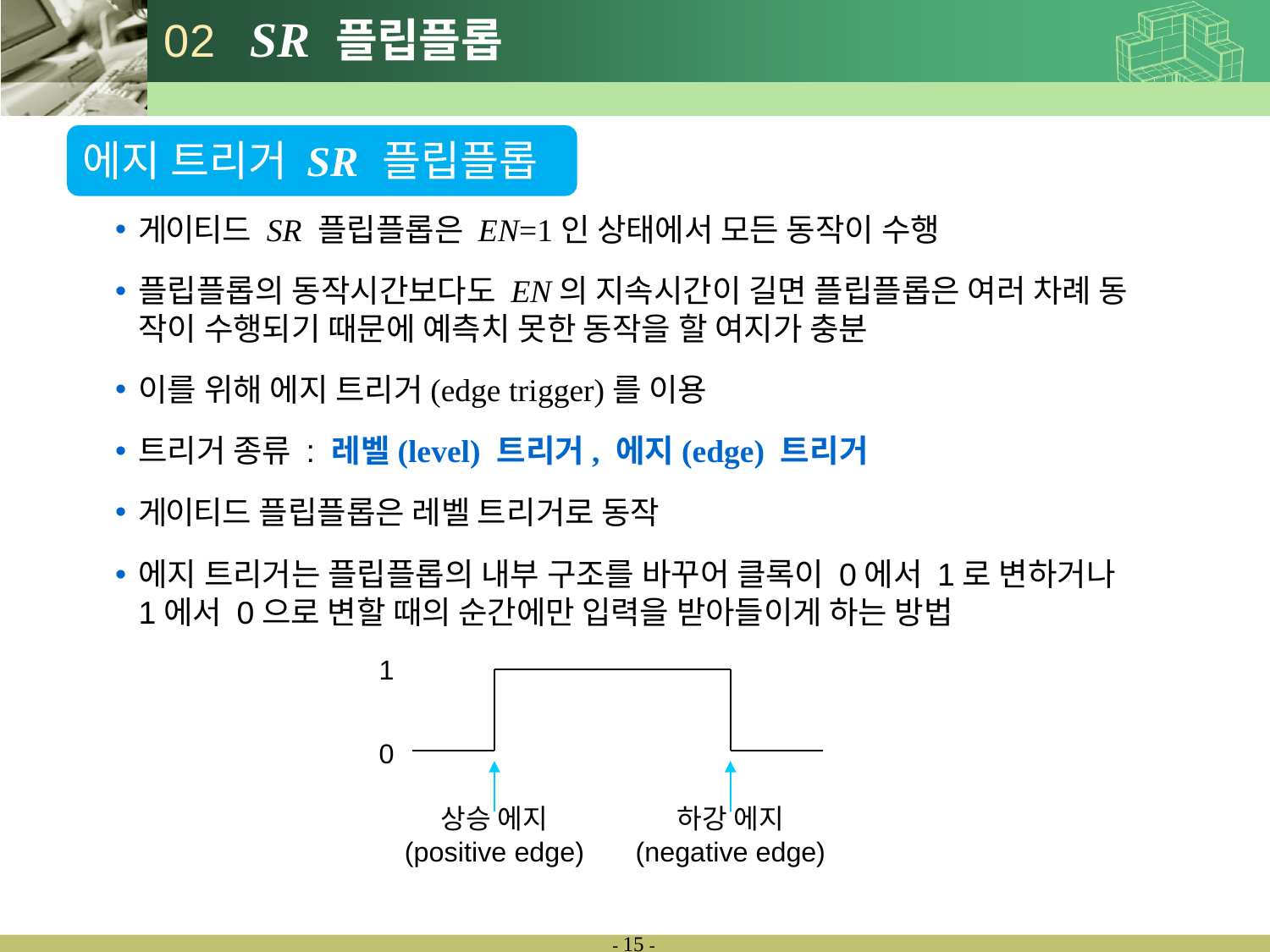

# 02	SR 플립플롭

에지 트리거 SR 플립플롭
게이티드 SR 플립플롭은 EN=1인 상태에서 모든 동작이 수행
플립플롭의 동작시간보다도 EN의 지속시간이 길면 플립플롭은 여러 차례 동  작이 수행되기 때문에 예측치 못한 동작을 할 여지가 충분
이를 위해 에지 트리거(edge trigger)를 이용
트리거 종류 : 레벨(level) 트리거, 에지(edge) 트리거
게이티드 플립플롭은 레벨 트리거로 동작
에지 트리거는 플립플롭의 내부 구조를 바꾸어 클록이 0에서 1로 변하거나
1에서 0으로 변할 때의 순간에만 입력을 받아들이게 하는 방법
1

0

상승 에지
(positive edge)
하강 에지
(negative edge)
- 15 -